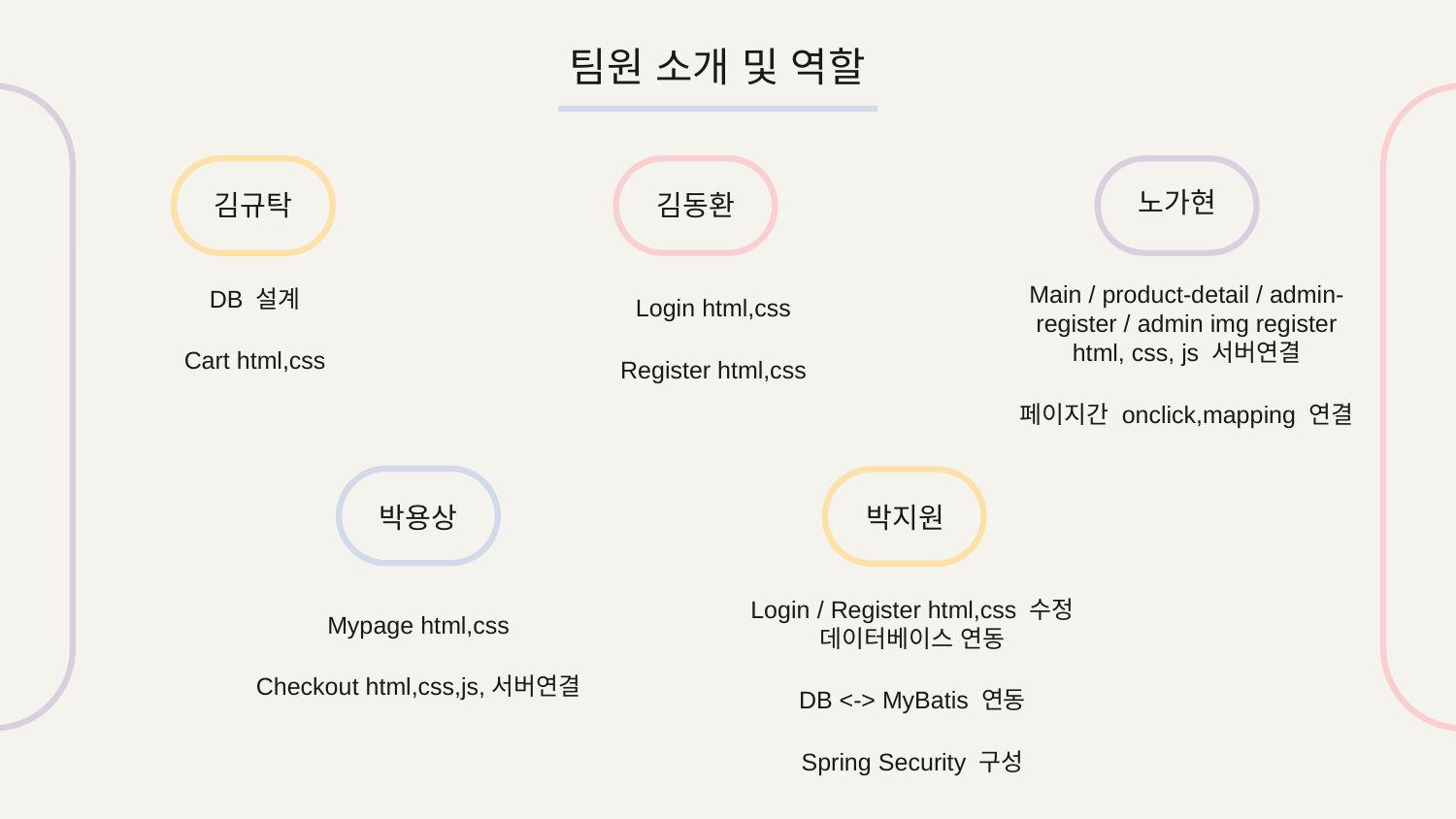

팀원 소개 및 역할

노가현
김규탁
김동환
Main / product-detail / admin-register / admin img register html, css, js 서버연결
페이지간 onclick,mapping 연결
DB 설계
Cart html,css
Login html,css
Register html,css

박용상
박지원
Login / Register html,css 수정 데이터베이스 연동
DB <-> MyBatis 연동
Spring Security 구성
Mypage html,css
Checkout html,css,js,서버연결